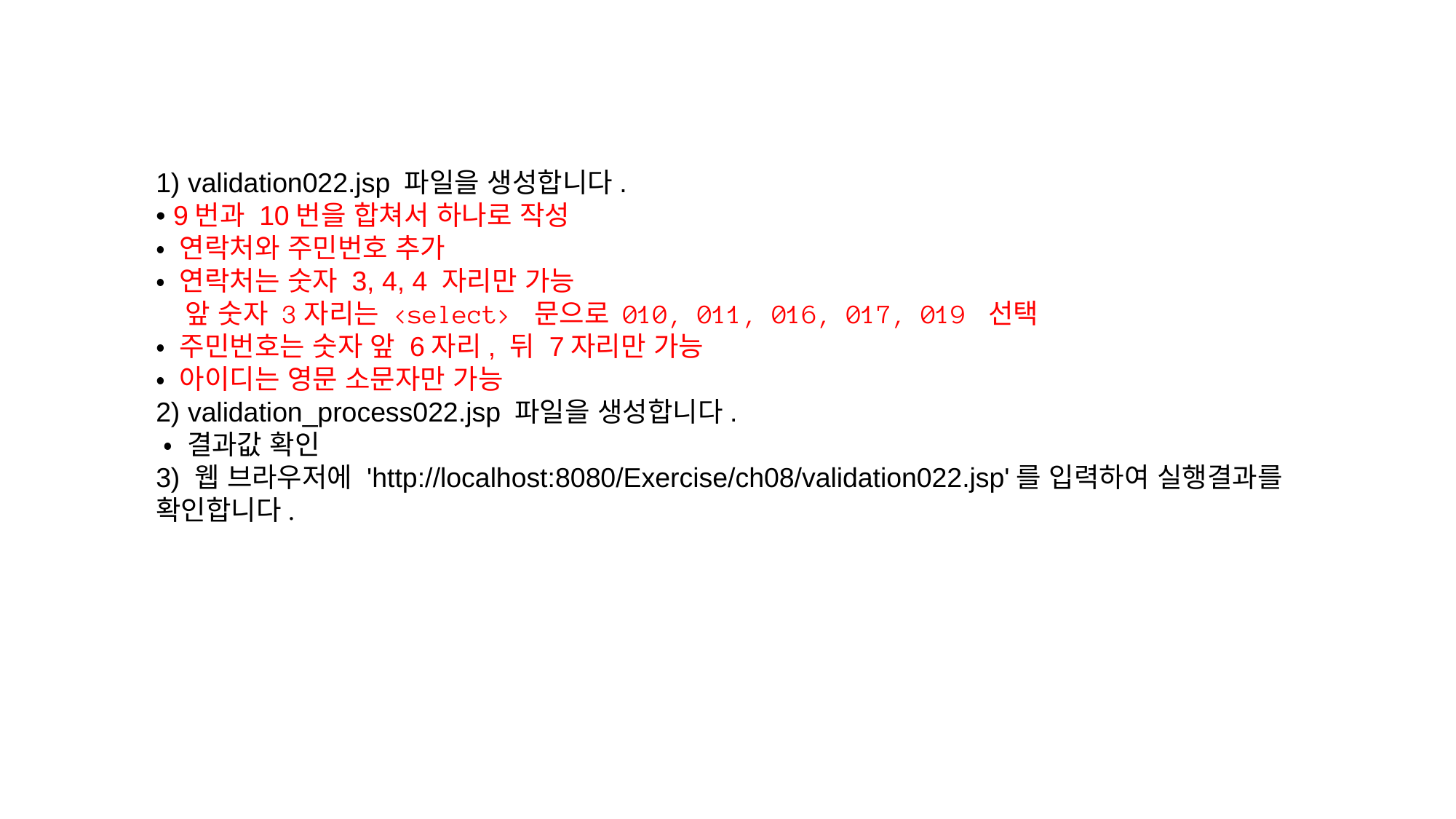

1) validation022.jsp 파일을 생성합니다.
• 9번과 10번을 합쳐서 하나로 작성
• 연락처와 주민번호 추가
• 연락처는 숫자 3, 4, 4 자리만 가능
   앞 숫자 3자리는 <select> 문으로 010, 011, 016, 017, 019 선택
• 주민번호는 숫자 앞 6자리, 뒤 7자리만 가능
• 아이디는 영문 소문자만 가능
2) validation_process022.jsp 파일을 생성합니다.
 • 결과값 확인
3) 웹 브라우저에 'http://localhost:8080/Exercise/ch08/validation022.jsp'를 입력하여 실행결과를 확인합니다.